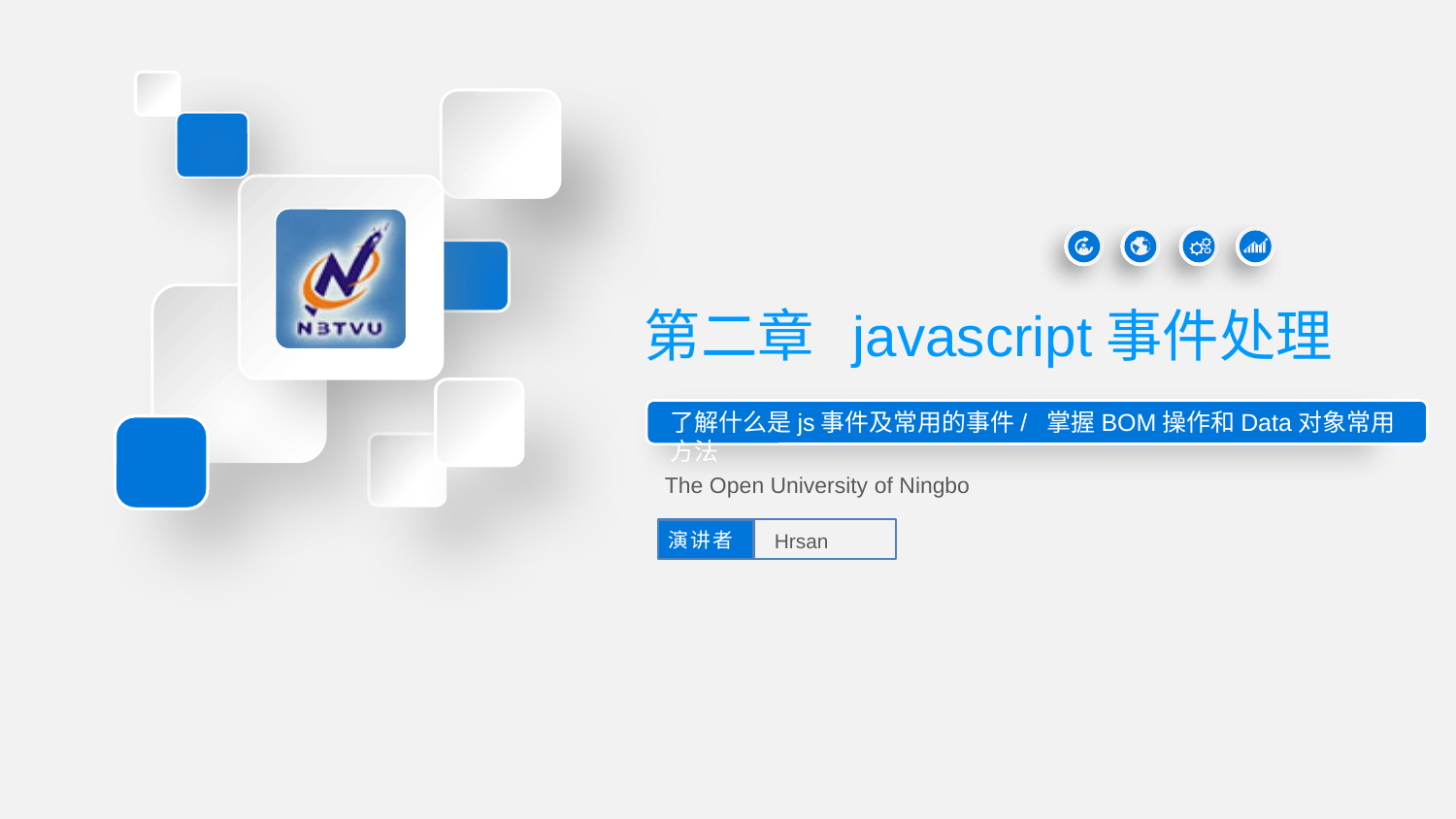

第二章  javascript事件处理

了解什么是js事件及常用的事件/  掌握BOM操作和Data对象常用方法

The Open University of Ningbo

Hrsan
演讲者